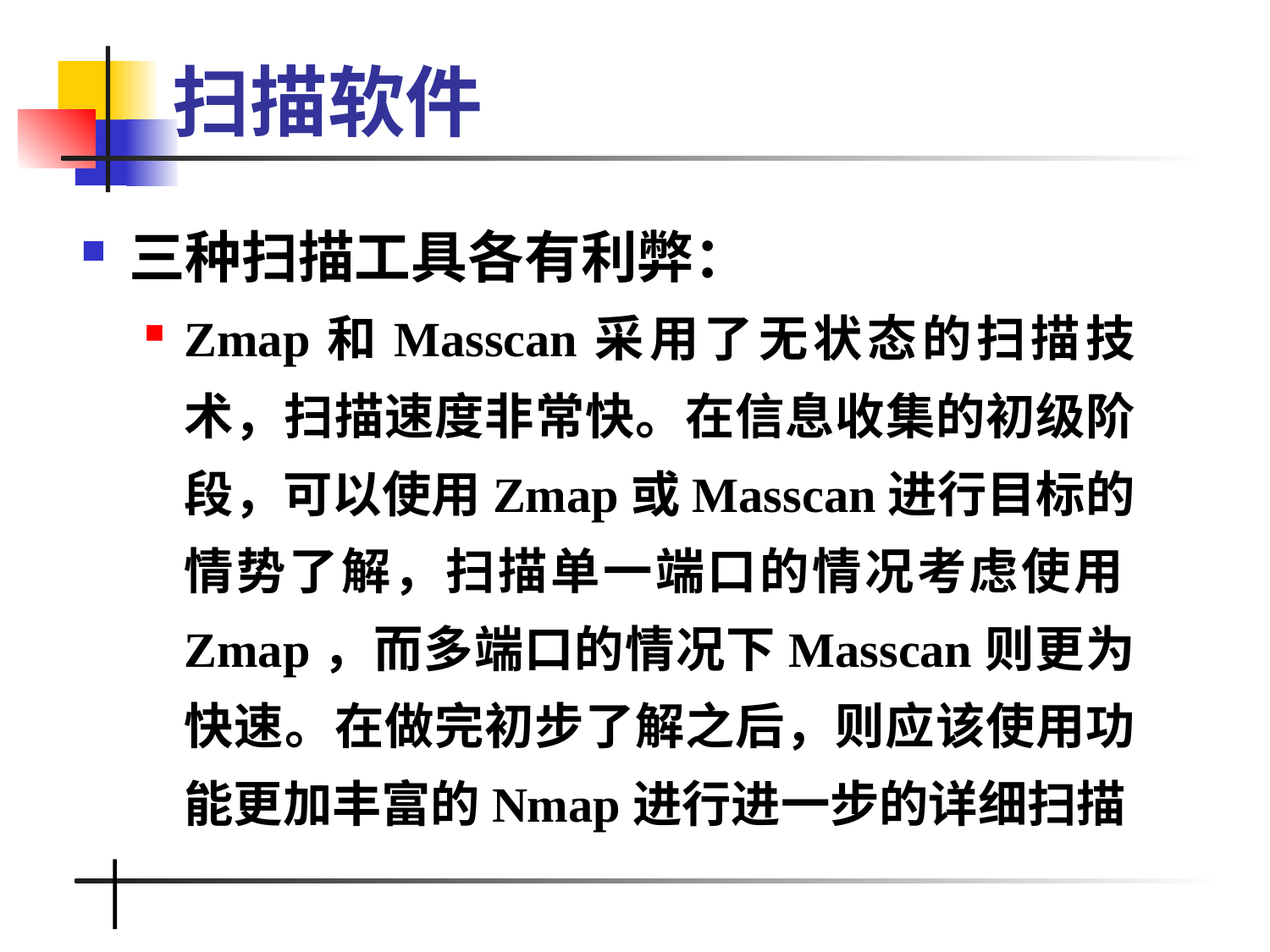

# 扫描软件
三种扫描工具各有利弊：
Zmap和Masscan采用了无状态的扫描技术，扫描速度非常快。在信息收集的初级阶段，可以使用Zmap或Masscan进行目标的情势了解，扫描单一端口的情况考虑使用Zmap，而多端口的情况下Masscan则更为快速。在做完初步了解之后，则应该使用功能更加丰富的Nmap进行进一步的详细扫描